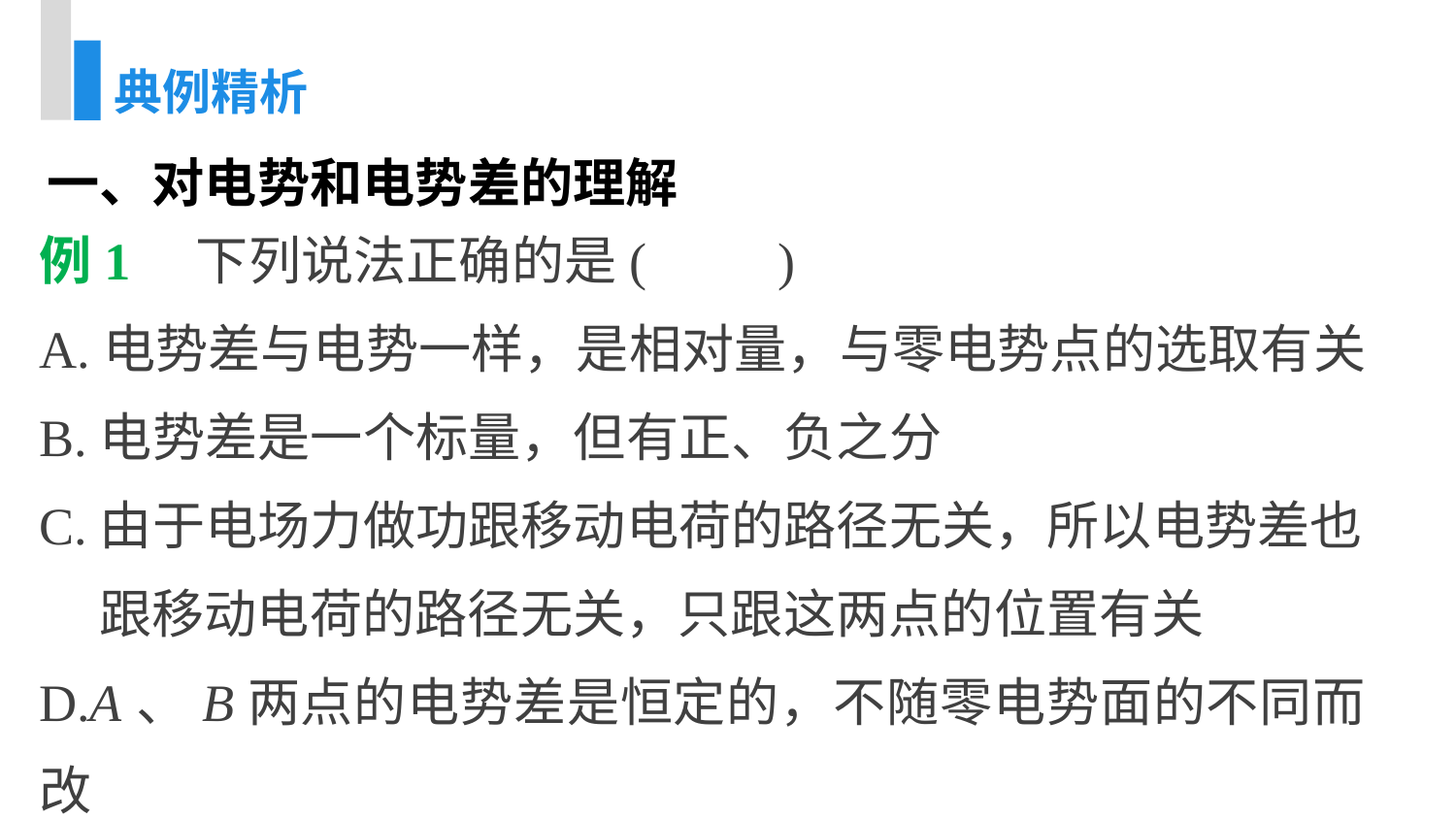

典例精析
一、对电势和电势差的理解
例1　下列说法正确的是(　　)
A.电势差与电势一样，是相对量，与零电势点的选取有关
B.电势差是一个标量，但有正、负之分
C.由于电场力做功跟移动电荷的路径无关，所以电势差也
    跟移动电荷的路径无关，只跟这两点的位置有关
D.A、B两点的电势差是恒定的，不随零电势面的不同而改
    变，所以UAB＝UBA